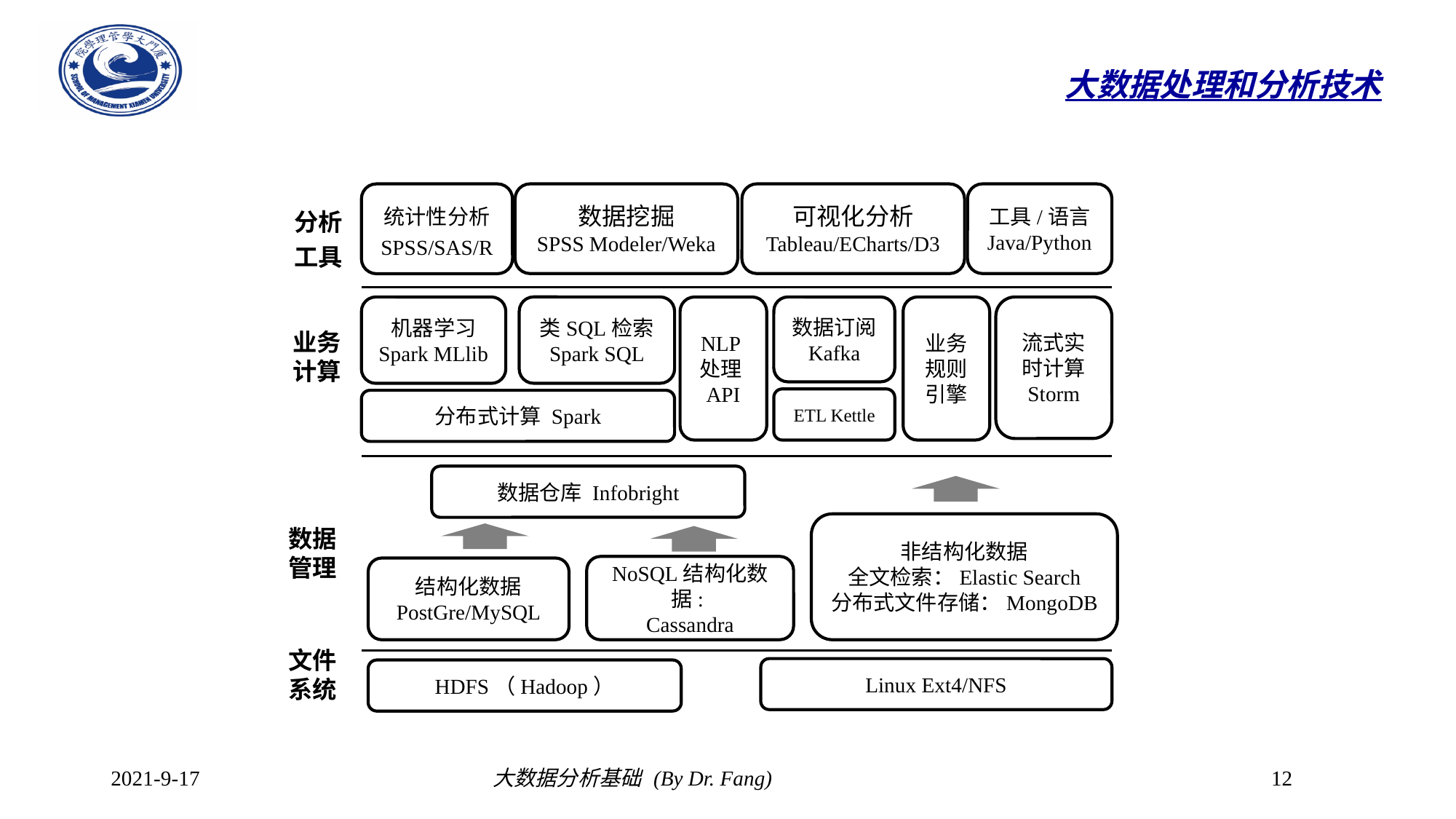

# 大数据处理和分析技术

数据挖掘
SPSS Modeler/Weka
统计性分析
SPSS/SAS/R
可视化分析
Tableau/ECharts/D3
工具/语言
Java/Python
分析
工具
流式实时计算
Storm
业务规则引擎
数据订阅
Kafka
NLP处理API
机器学习
Spark MLlib
类SQL检索
Spark SQL
业务
计算
ETL Kettle
分布式计算 Spark
数据仓库 Infobright

非结构化数据
全文检索：Elastic Search
分布式文件存储：MongoDB
数据
管理

NoSQL结构化数据:
Cassandra
结构化数据
PostGre/MySQL
文件
系统
Linux Ext4/NFS
HDFS（Hadoop）
2021-9-17
大数据分析基础 (By Dr. Fang)
12